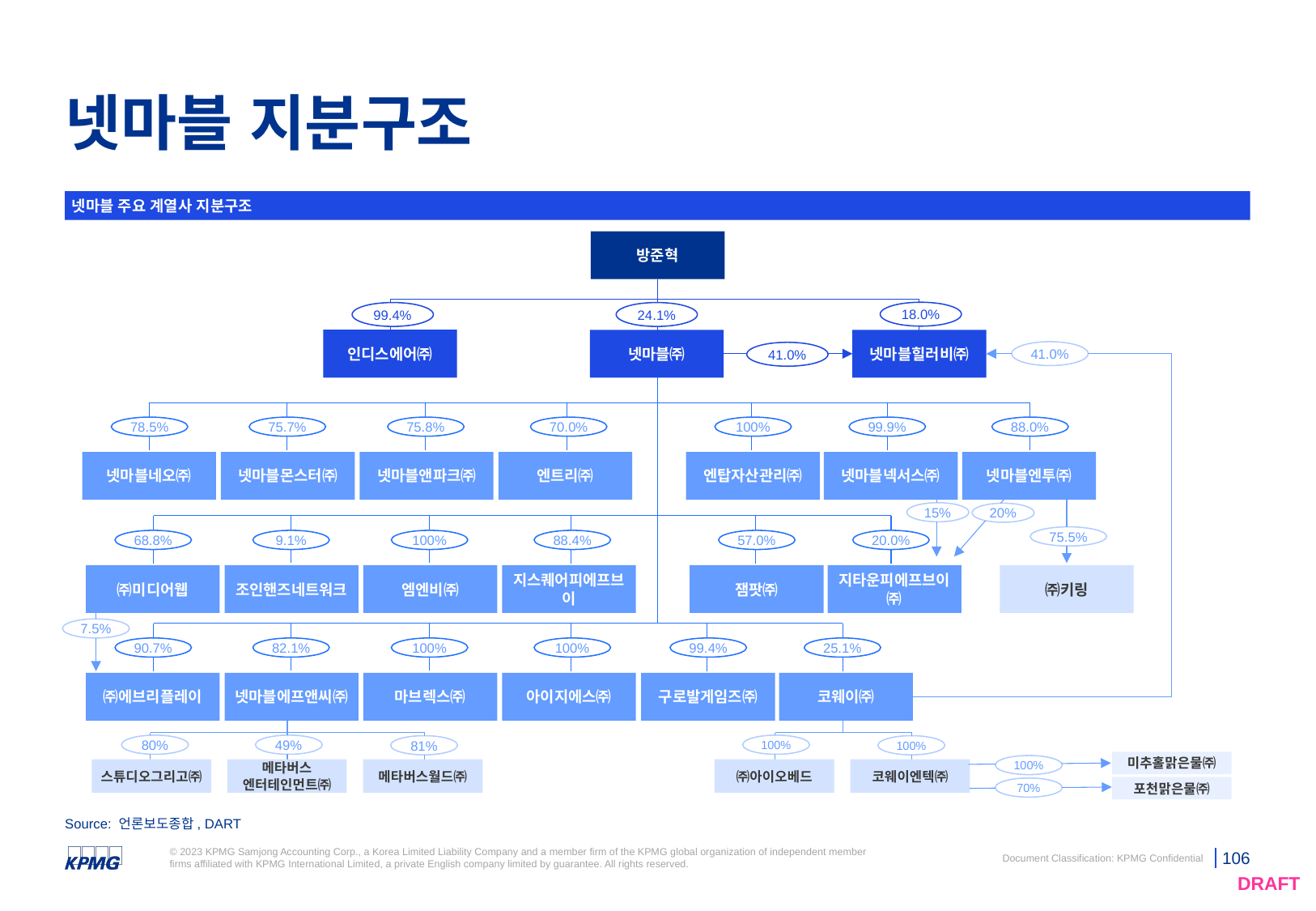

# 넷마블 지분구조
넷마블 주요 계열사 지분구조
방준혁
18.0%
99.4%
24.1%
인디스에어㈜
넷마블㈜
넷마블힐러비㈜
41.0%
41.0%
78.5%
75.7%
75.8%
70.0%
100%
99.9%
88.0%
넷마블네오㈜
넷마블몬스터㈜
넷마블앤파크㈜
엔트리㈜
엔탑자산관리㈜
넷마블넥서스㈜
넷마블엔투㈜
15%
20%
75.5%
68.8%
9.1%
100%
88.4%
57.0%
20.0%
㈜미디어웹
조인핸즈네트워크
엠엔비㈜
지스퀘어피에프브이
잼팟㈜
지타운피에프브이㈜
㈜키링
7.5%
90.7%
82.1%
100%
100%
99.4%
25.1%
㈜에브리플레이
넷마블에프앤씨㈜
마브렉스㈜
아이지에스㈜
구로발게임즈㈜
코웨이㈜
80%
49%
100%
81%
100%
미추홀맑은물㈜
100%
스튜디오그리고㈜
메타버스
엔터테인먼트㈜
메타버스월드㈜
㈜아이오베드
코웨이엔텍㈜
포천맑은물㈜
70%
Source: 언론보도종합, DART